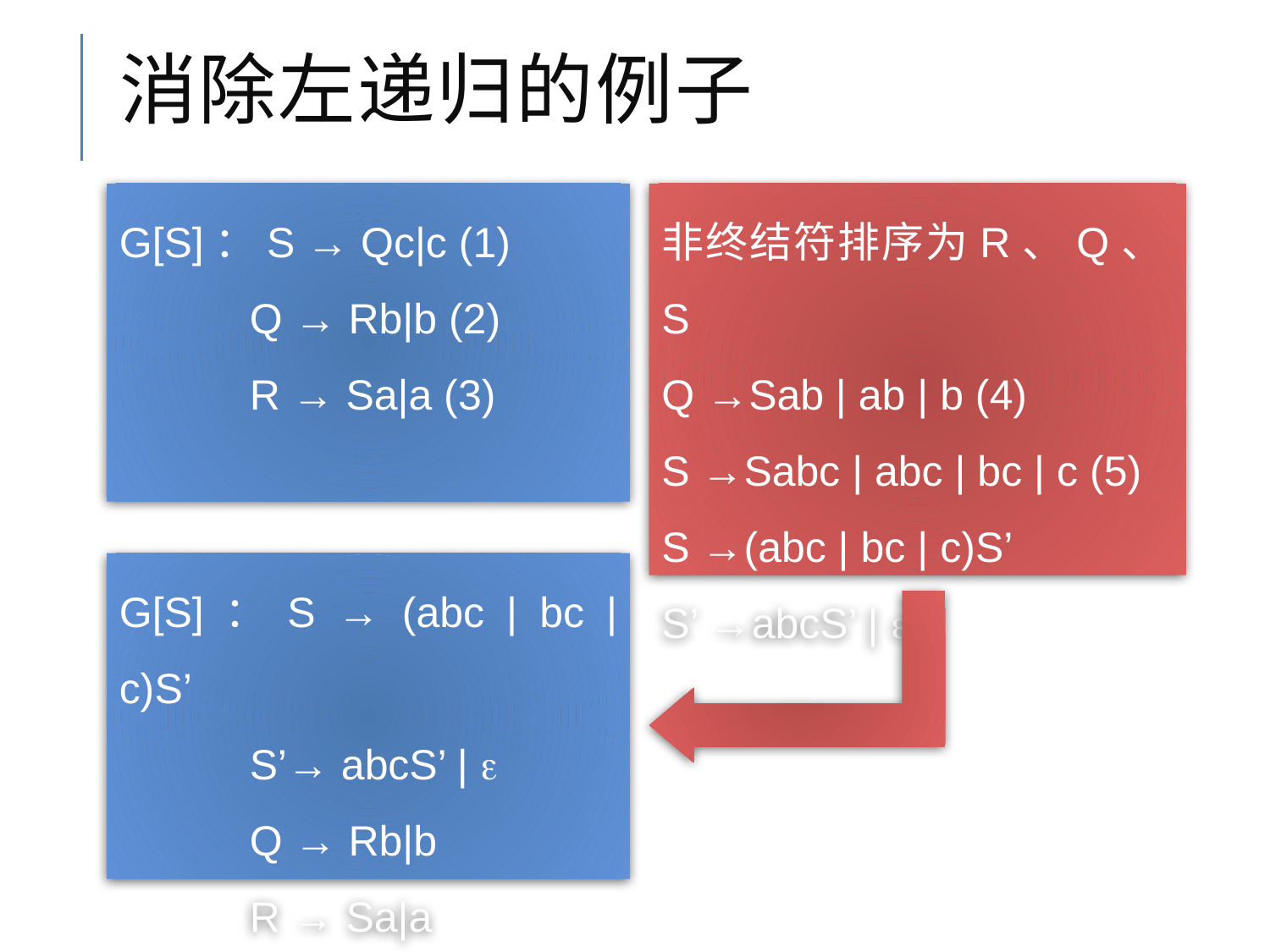

# 消除左递归的例子
G[S]：S → Qc|c (1)
           Q → Rb|b (2)
           R → Sa|a (3)
非终结符排序为R、Q、S
Q →Sab | ab | b (4)
S →Sabc | abc | bc | c (5)
S →(abc | bc | c)S’
S’ →abcS’ | ε

G[S]：S → (abc | bc | c)S’
           S’→ abcS’ | ε
           Q → Rb|b
           R → Sa|a
28